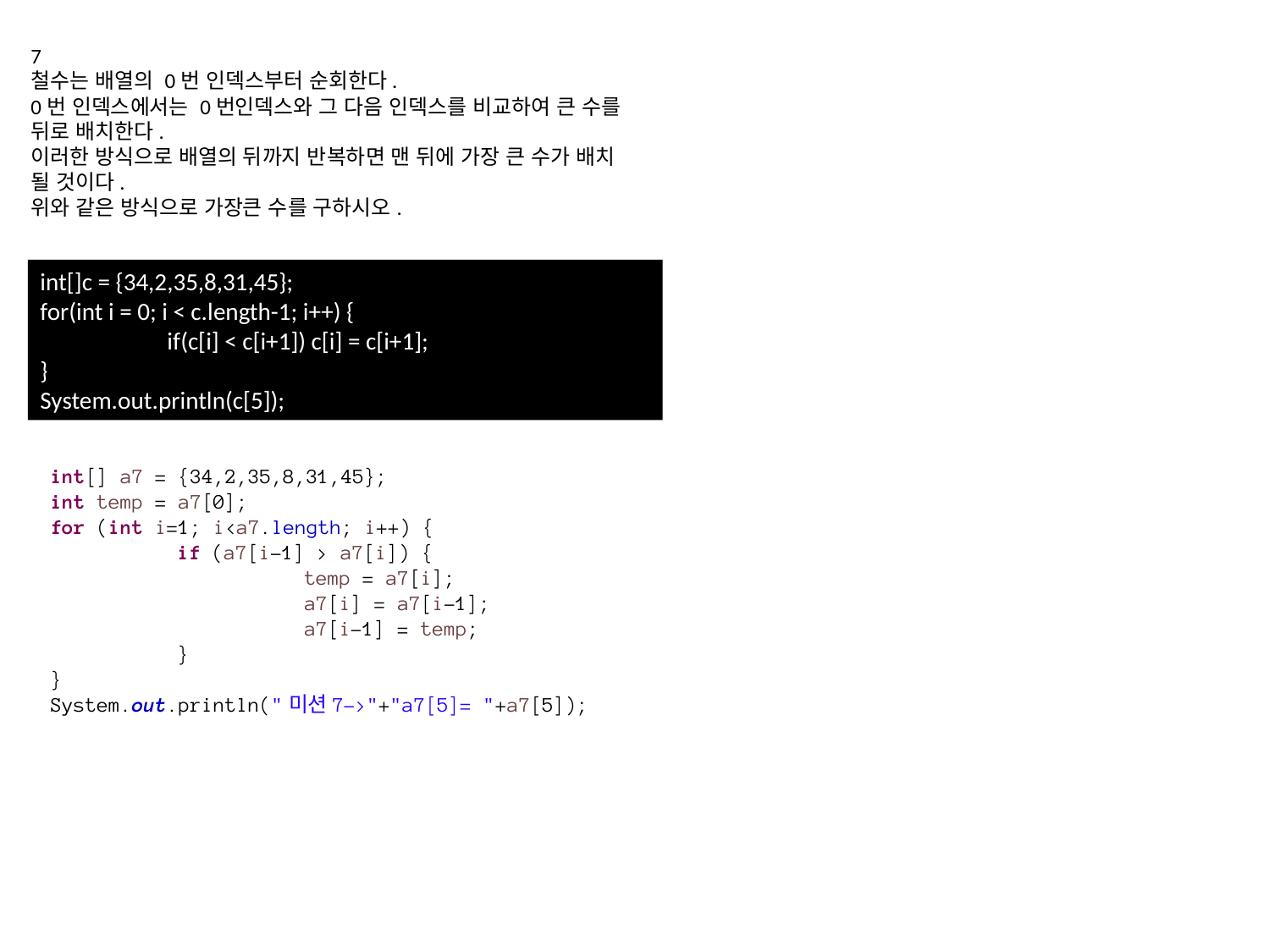

7
철수는 배열의 0번 인덱스부터 순회한다.
0번 인덱스에서는 0번인덱스와 그 다음 인덱스를 비교하여 큰 수를 뒤로 배치한다.
이러한 방식으로 배열의 뒤까지 반복하면 맨 뒤에 가장 큰 수가 배치 될 것이다.
위와 같은 방식으로 가장큰 수를 구하시오.
int[]c = {34,2,35,8,31,45};
for(int i = 0; i < c.length-1; i++) {
	if(c[i] < c[i+1]) c[i] = c[i+1];
}
System.out.println(c[5]);
int[] a7 = {34,2,35,8,31,45};
int temp = a7[0];
for (int i=1; i<a7.length; i++) {
	if (a7[i-1] > a7[i]) {
		temp = a7[i];
		a7[i] = a7[i-1];
		a7[i-1] = temp;
	}
}
System.out.println("미션7->"+"a7[5]= "+a7[5]);